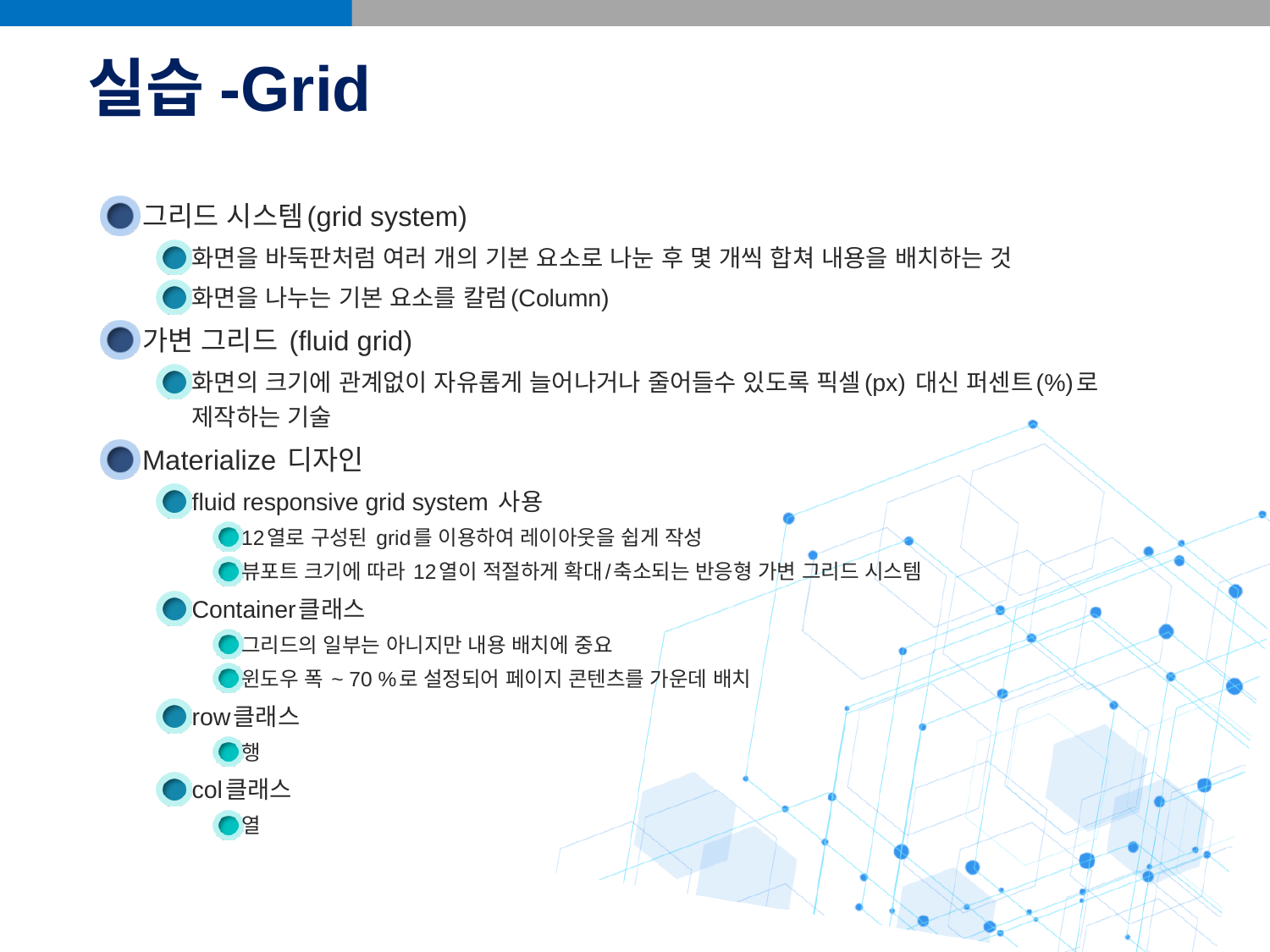

# 실습-Grid
그리드 시스템(grid system)
화면을 바둑판처럼 여러 개의 기본 요소로 나눈 후 몇 개씩 합쳐 내용을 배치하는 것
화면을 나누는 기본 요소를 칼럼(Column)
가변 그리드 (fluid grid)
화면의 크기에 관계없이 자유롭게 늘어나거나 줄어들수 있도록 픽셀(px) 대신 퍼센트(%)로 제작하는 기술
Materialize 디자인
fluid responsive grid system 사용
12열로 구성된 grid를 이용하여 레이아웃을 쉽게 작성
뷰포트 크기에 따라 12열이 적절하게 확대/축소되는 반응형 가변 그리드 시스템
Container클래스
그리드의 일부는 아니지만 내용 배치에 중요
윈도우 폭 ~ 70 %로 설정되어 페이지 콘텐츠를 가운데 배치
row클래스
행
col클래스
열